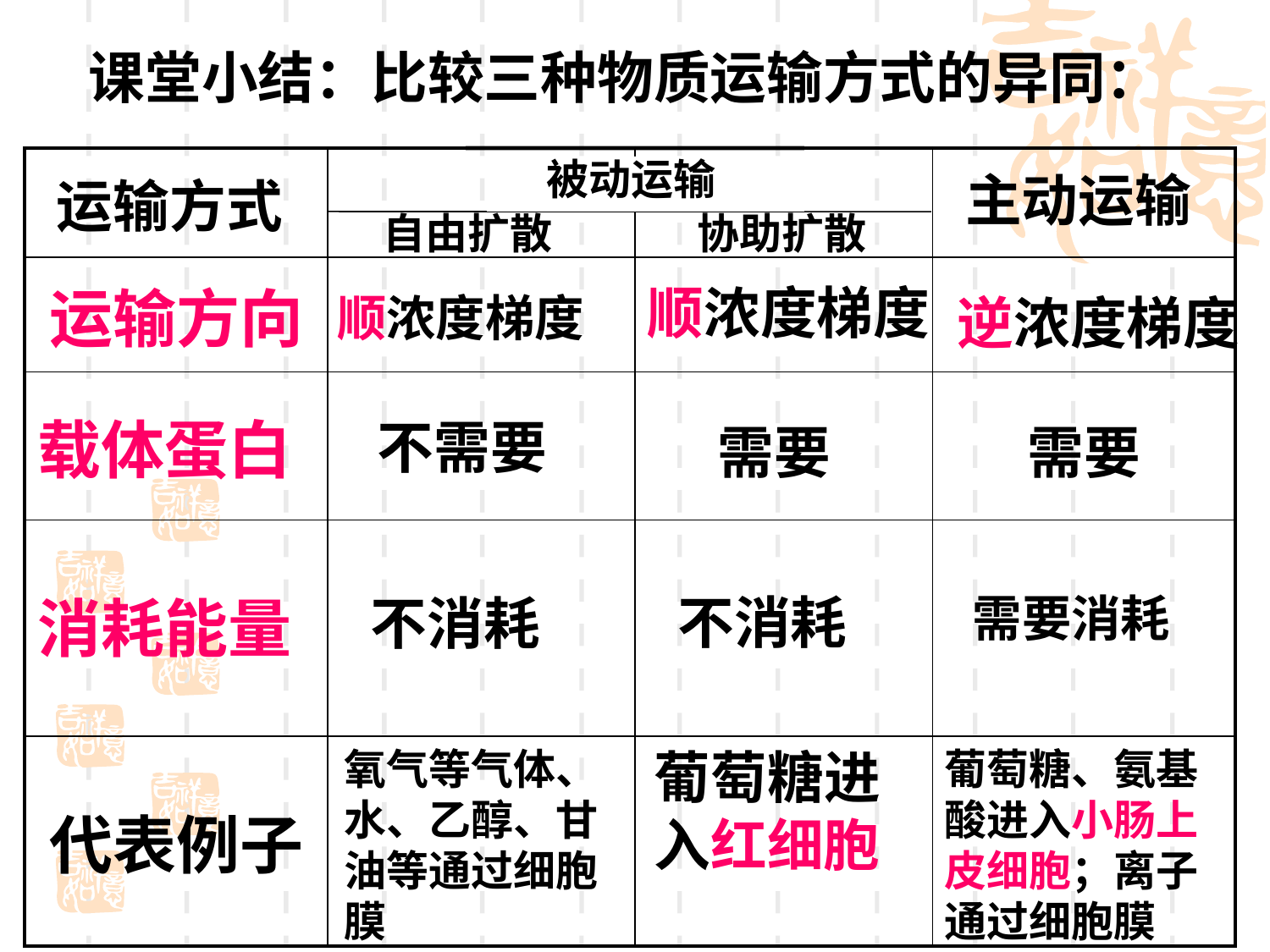

课堂小结：比较三种物质运输方式的异同：
被动运输
| 运输方式 |  |  |  |
| --- | --- | --- | --- |
| 运输方向 |  |  |  |
| 载体蛋白 |  |  |  |
|  |  |  |  |
| 代表例子 |  |  |  |

主动运输
自由扩散
协助扩散
顺浓度梯度
顺浓度梯度
逆浓度梯度
不需要
需要
需要
不消耗
不消耗
需要消耗
消耗能量
葡萄糖进入红细胞
氧气等气体、水、乙醇、甘油等通过细胞膜
葡萄糖、氨基酸进入小肠上皮细胞；离子通过细胞膜